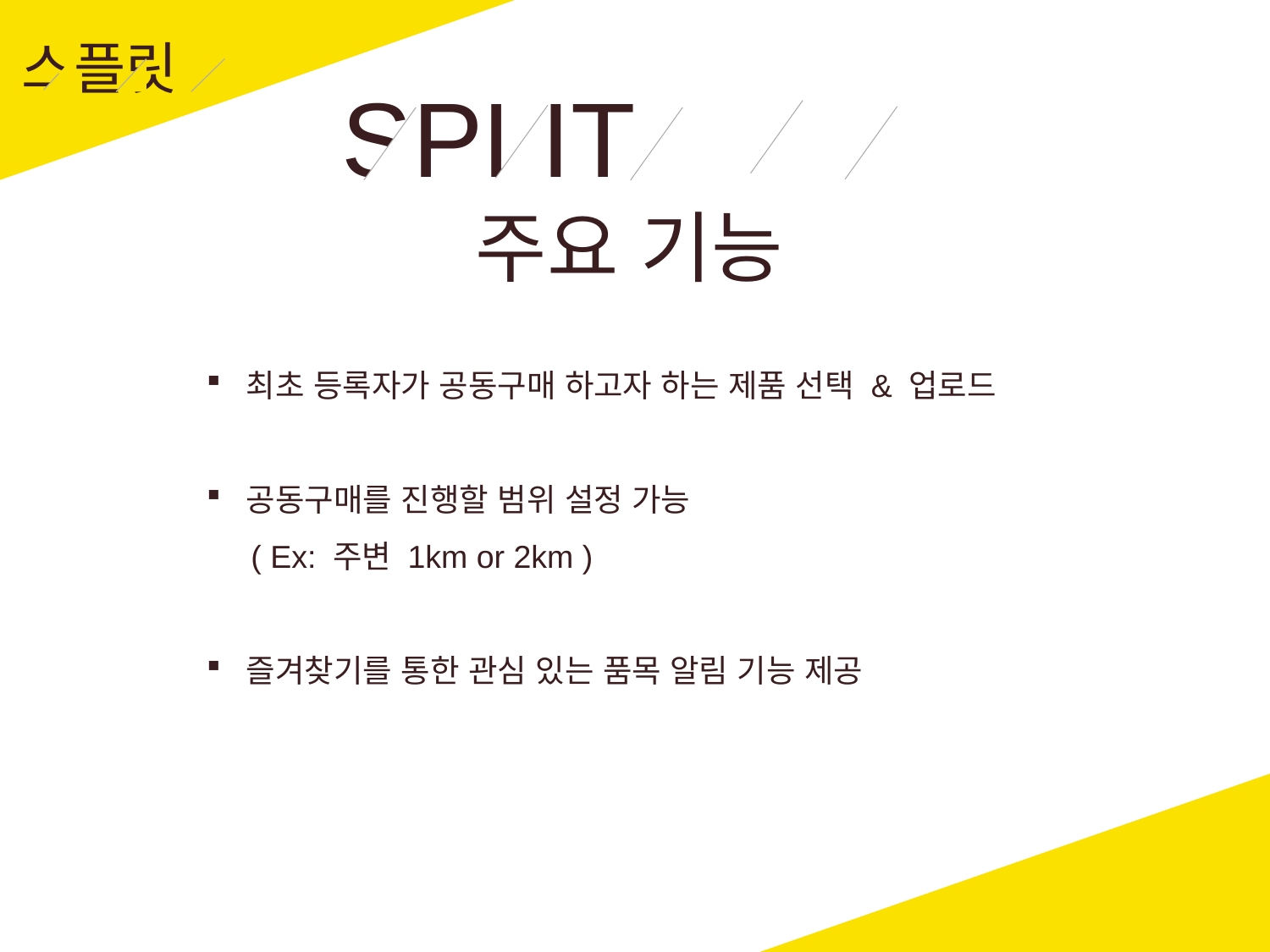

스플릿

SPLIT

주요 기능
최초 등록자가 공동구매 하고자 하는 제품 선택 & 업로드

공동구매를 진행할 범위 설정 가능
     ( Ex: 주변 1km or 2km )

즐겨찾기를 통한 관심 있는 품목 알림 기능 제공